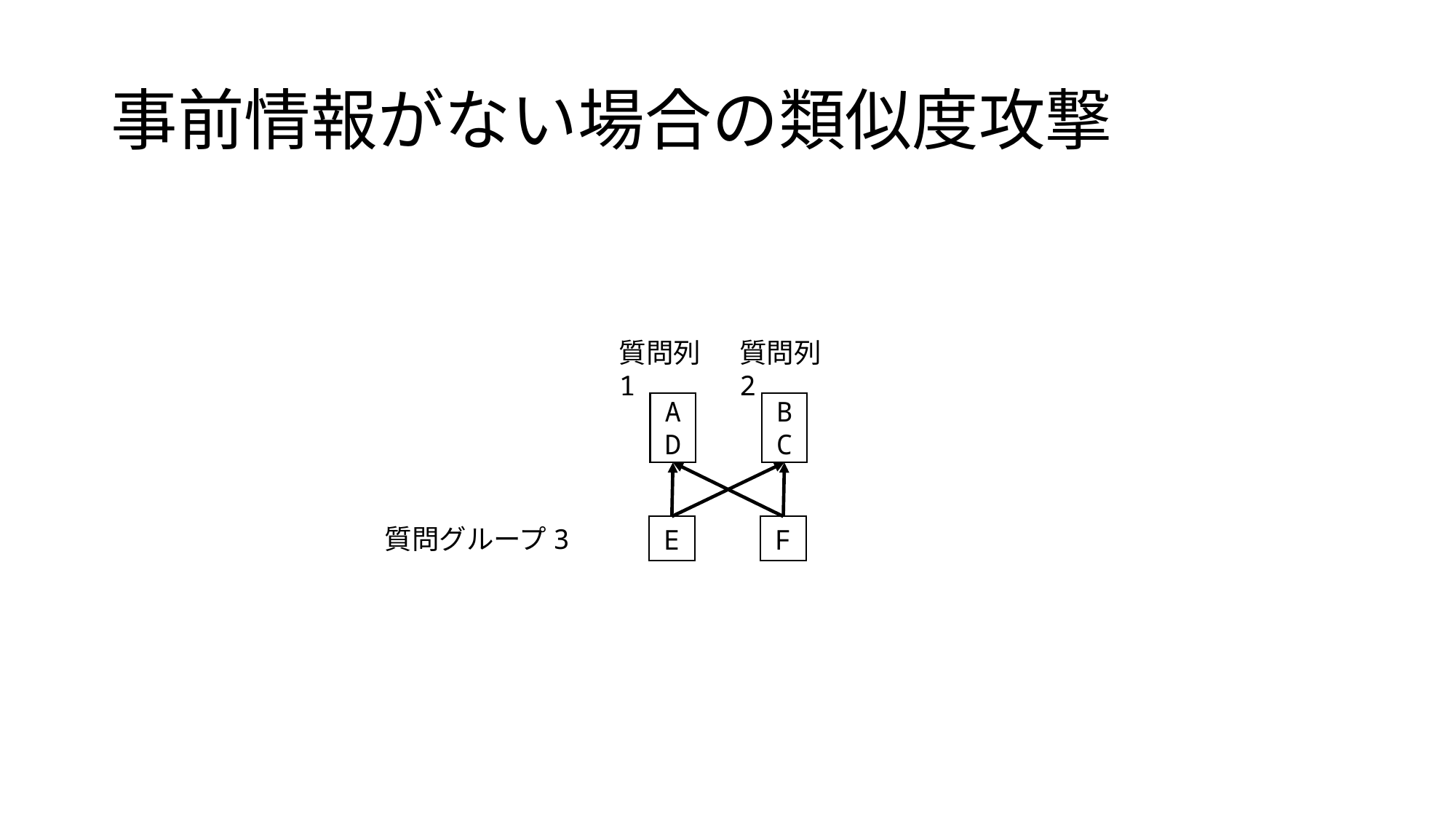

# 事前情報がない場合の類似度攻撃
質問列1
質問列2
A
D
B
C
質問グループ3
E
F